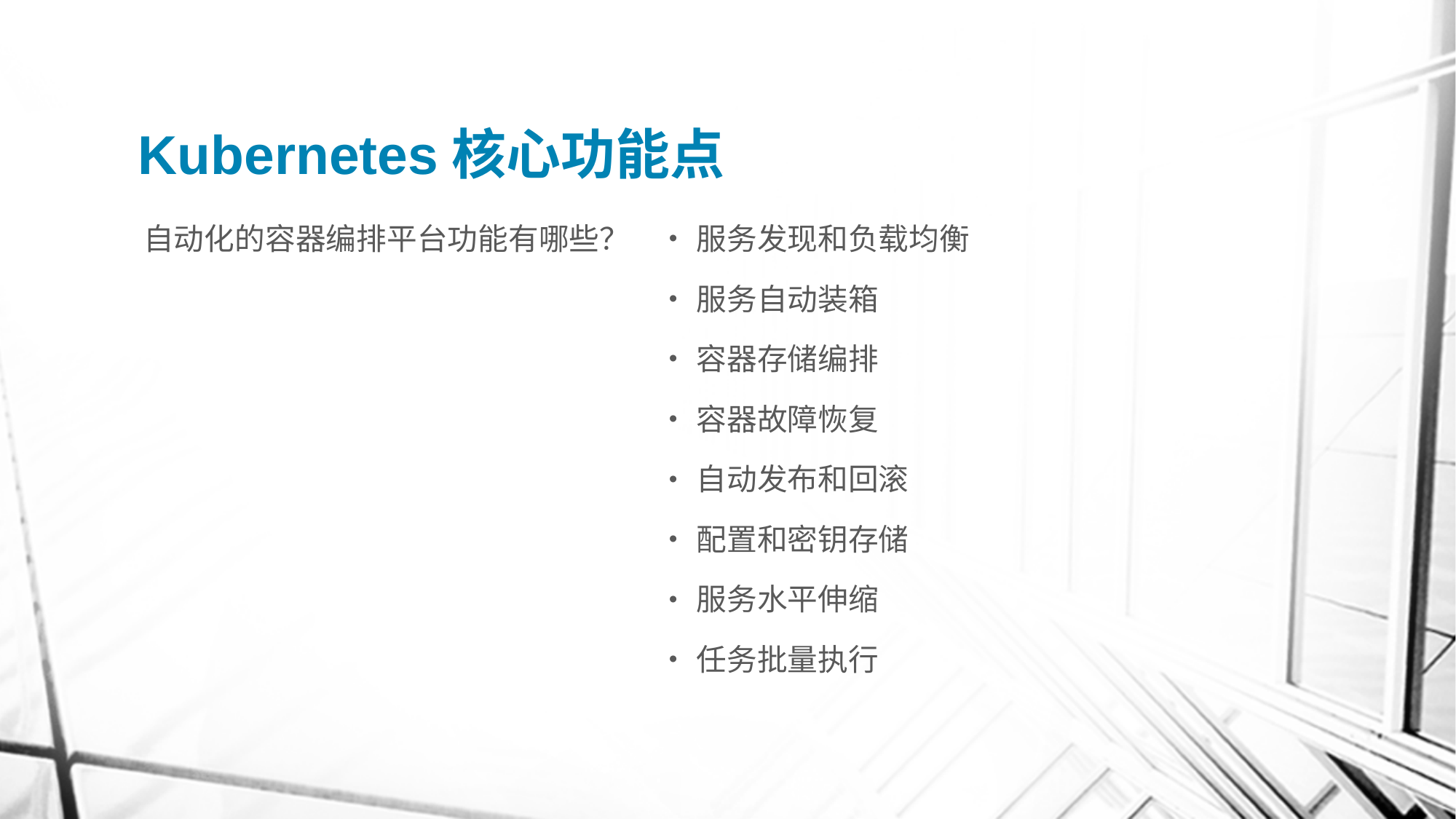

# Kubernetes核心功能点
自动化的容器编排平台功能有哪些？
服务发现和负载均衡
服务自动装箱
容器存储编排
容器故障恢复
自动发布和回滚
配置和密钥存储
服务水平伸缩
任务批量执行